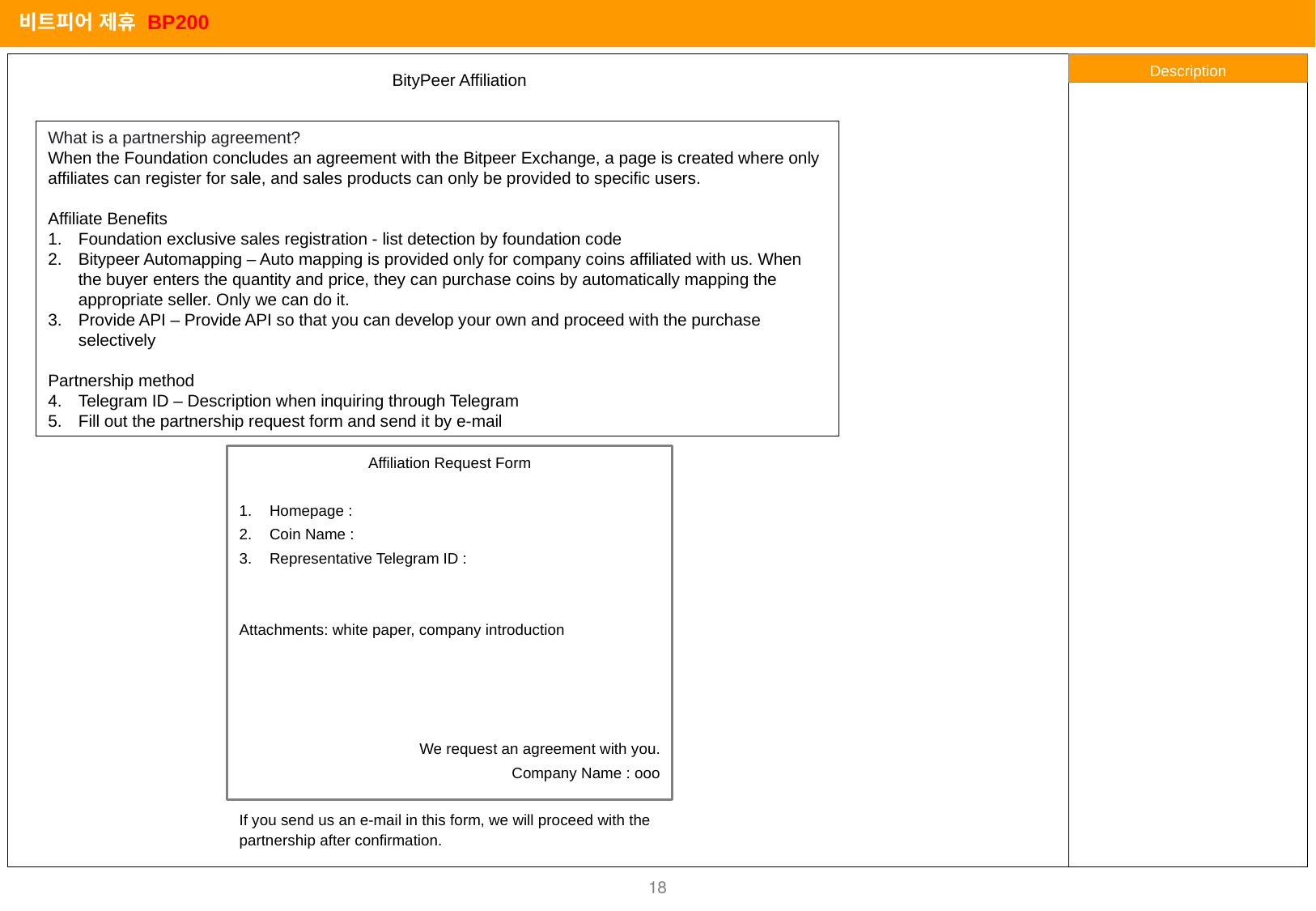

비트피어 제휴 BP200
BityPeer Affiliation
What is a partnership agreement?
When the Foundation concludes an agreement with the Bitpeer Exchange, a page is created where only affiliates can register for sale, and sales products can only be provided to specific users.

Affiliate Benefits
Foundation exclusive sales registration - list detection by foundation code
Bitypeer Automapping – Auto mapping is provided only for company coins affiliated with us. When the buyer enters the quantity and price, they can purchase coins by automatically mapping the appropriate seller. Only we can do it.
Provide API – Provide API so that you can develop your own and proceed with the purchase selectively

Partnership method
Telegram ID – Description when inquiring through Telegram
Fill out the partnership request form and send it by e-mail
Affiliation Request Form

Homepage :
Coin Name :
Representative Telegram ID :

Attachments: white paper, company introduction

We request an agreement with you.
Company Name : ooo

If you send us an e-mail in this form, we will proceed with the partnership after confirmation.